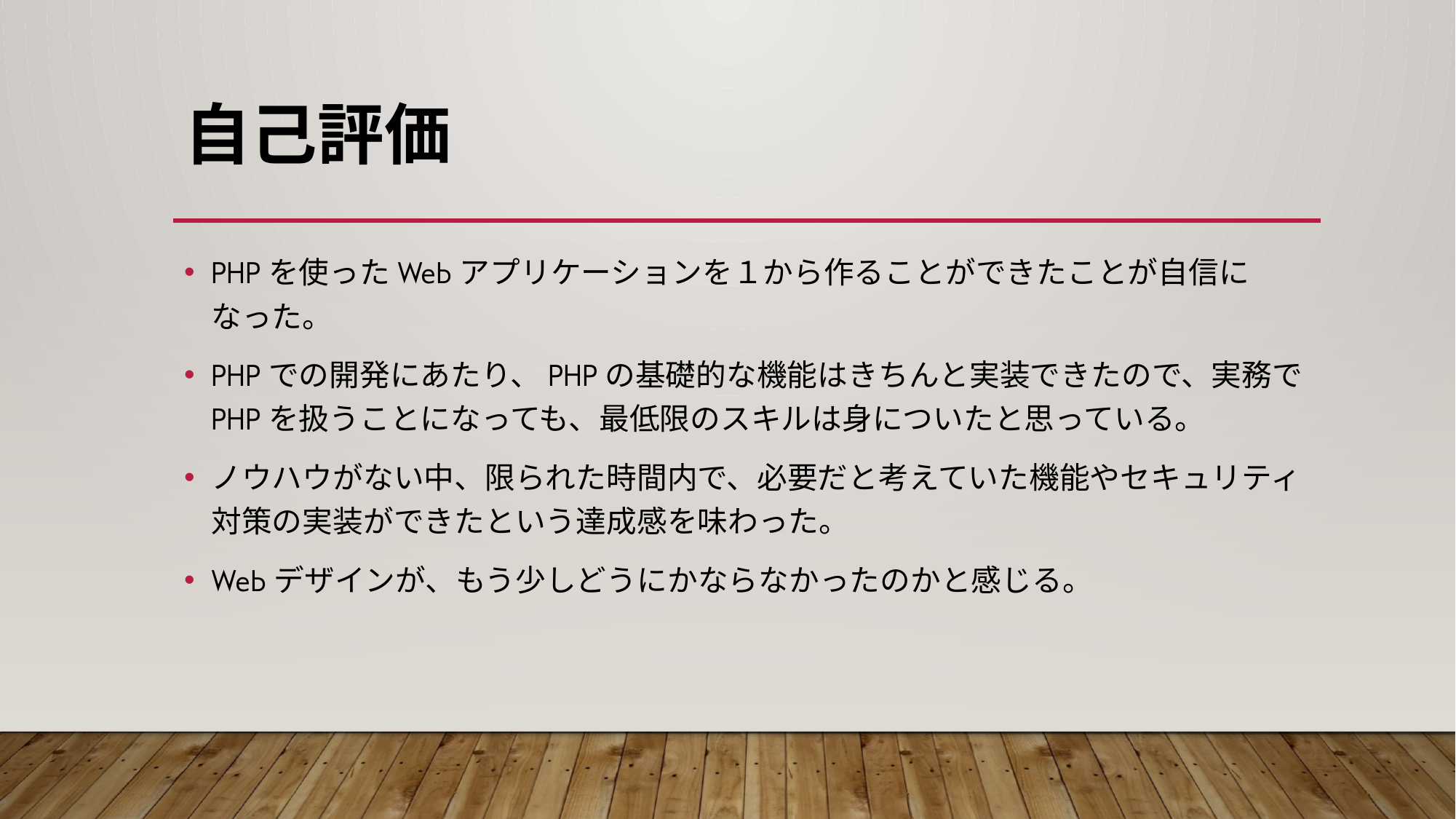

# 自己評価
PHPを使ったWebアプリケーションを１から作ることができたことが自信になった。
PHPでの開発にあたり、PHPの基礎的な機能はきちんと実装できたので、実務でPHPを扱うことになっても、最低限のスキルは身についたと思っている。
ノウハウがない中、限られた時間内で、必要だと考えていた機能やセキュリティ対策の実装ができたという達成感を味わった。
Webデザインが、もう少しどうにかならなかったのかと感じる。